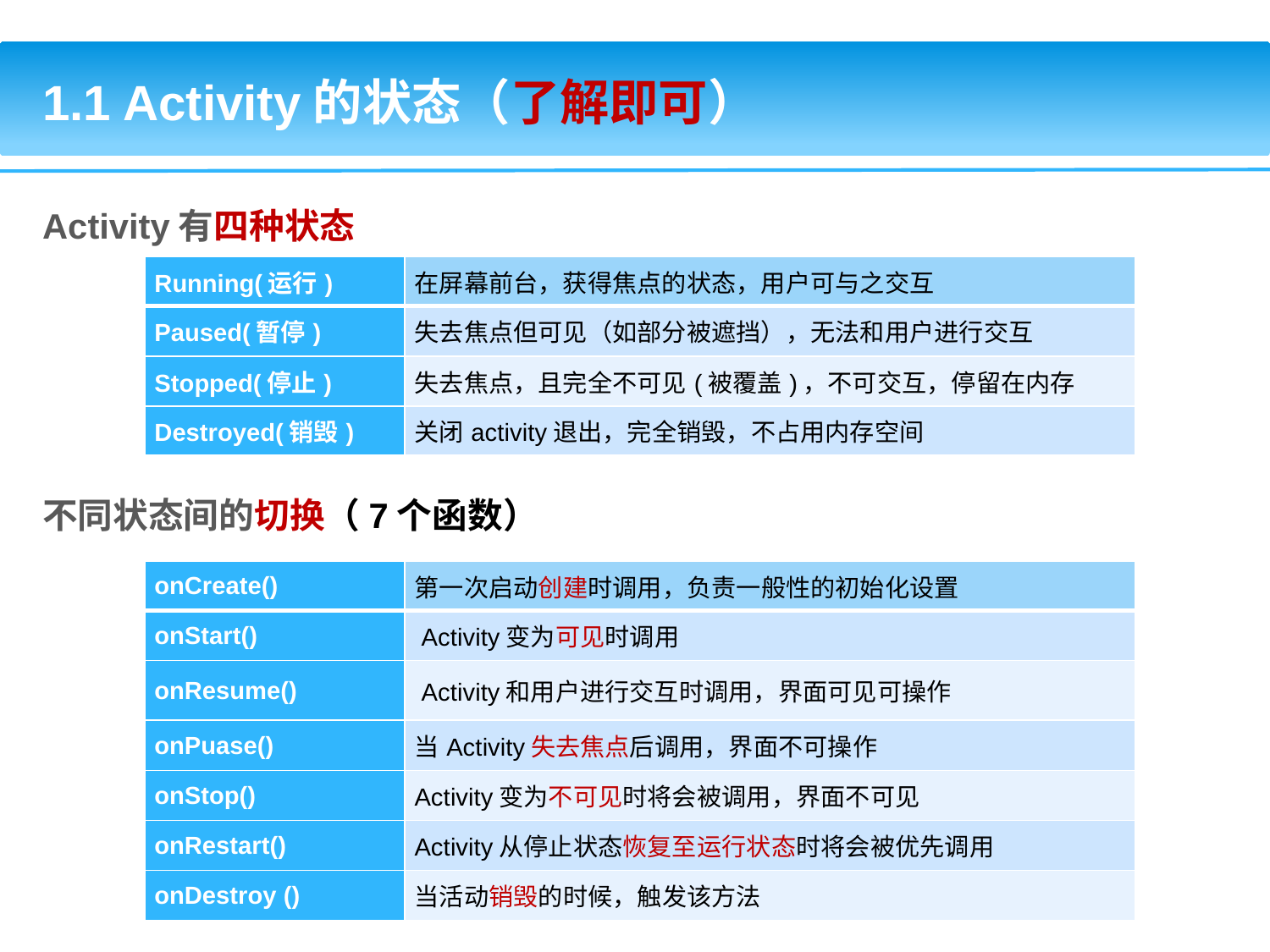

1.1 Activity的状态（了解即可）
Activity有四种状态
| Running(运行) | 在屏幕前台，获得焦点的状态，用户可与之交互 |
| --- | --- |
| Paused(暂停) | 失去焦点但可见（如部分被遮挡），无法和用户进行交互 |
| Stopped(停止) | 失去焦点，且完全不可见(被覆盖)，不可交互，停留在内存 |
| Destroyed(销毁) | 关闭activity退出，完全销毁，不占用内存空间 |
不同状态间的切换（7个函数）
| onCreate() | 第一次启动创建时调用，负责一般性的初始化设置 |
| --- | --- |
| onStart() | Activity变为可见时调用 |
| onResume() | Activity和用户进行交互时调用，界面可见可操作 |
| onPuase() | 当Activity失去焦点后调用，界面不可操作 |
| onStop() | Activity变为不可见时将会被调用，界面不可见 |
| onRestart() | Activity从停止状态恢复至运行状态时将会被优先调用 |
| onDestroy () | 当活动销毁的时候，触发该方法 |